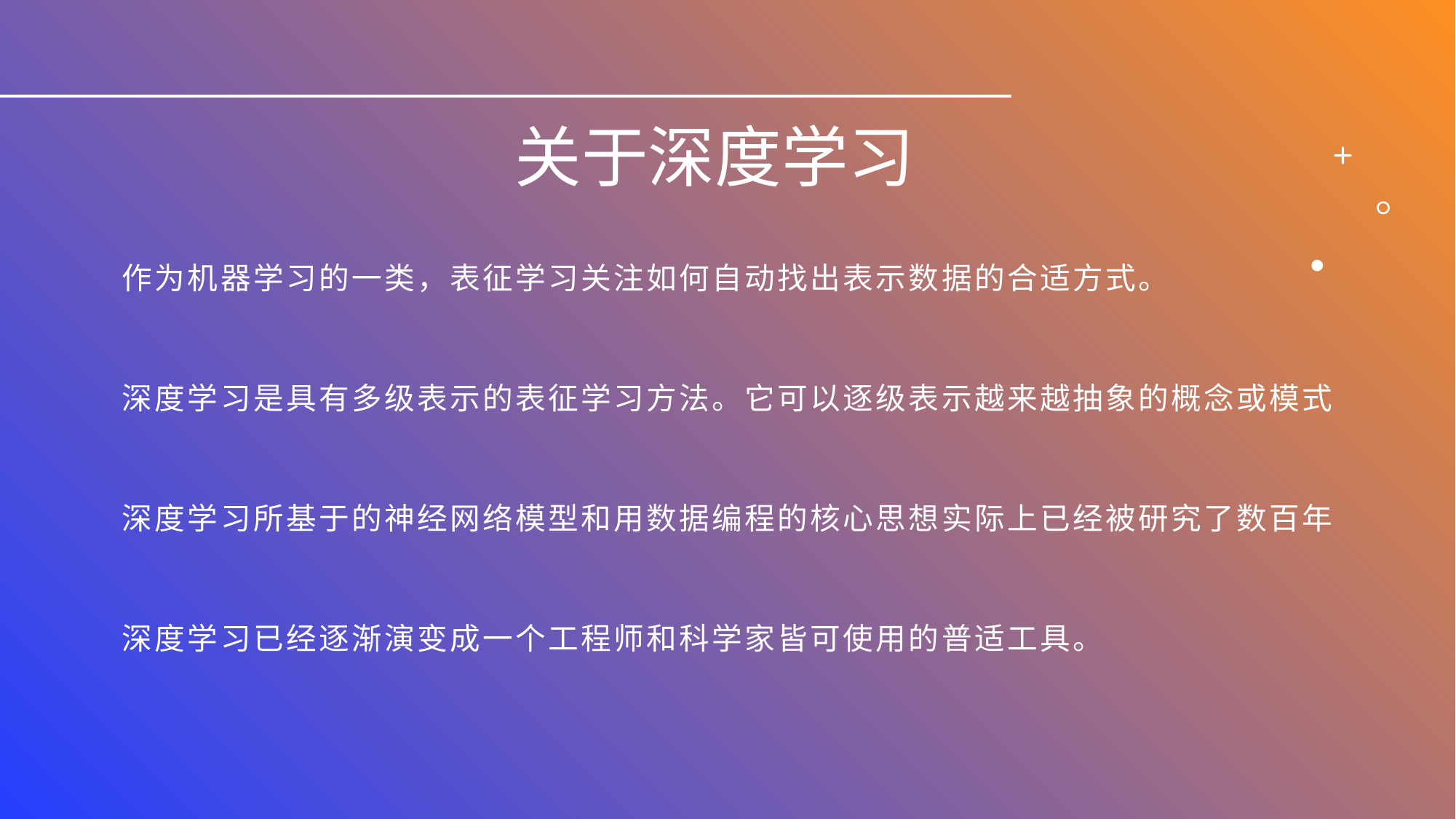

关于深度学习
#

作为机器学习的一类，表征学习关注如何自动找出表示数据的合适方式。
深度学习是具有多级表示的表征学习方法。它可以逐级表示越来越抽象的概念或模式
深度学习所基于的神经网络模型和用数据编程的核心思想实际上已经被研究了数百年
深度学习已经逐渐演变成一个工程师和科学家皆可使用的普适工具。